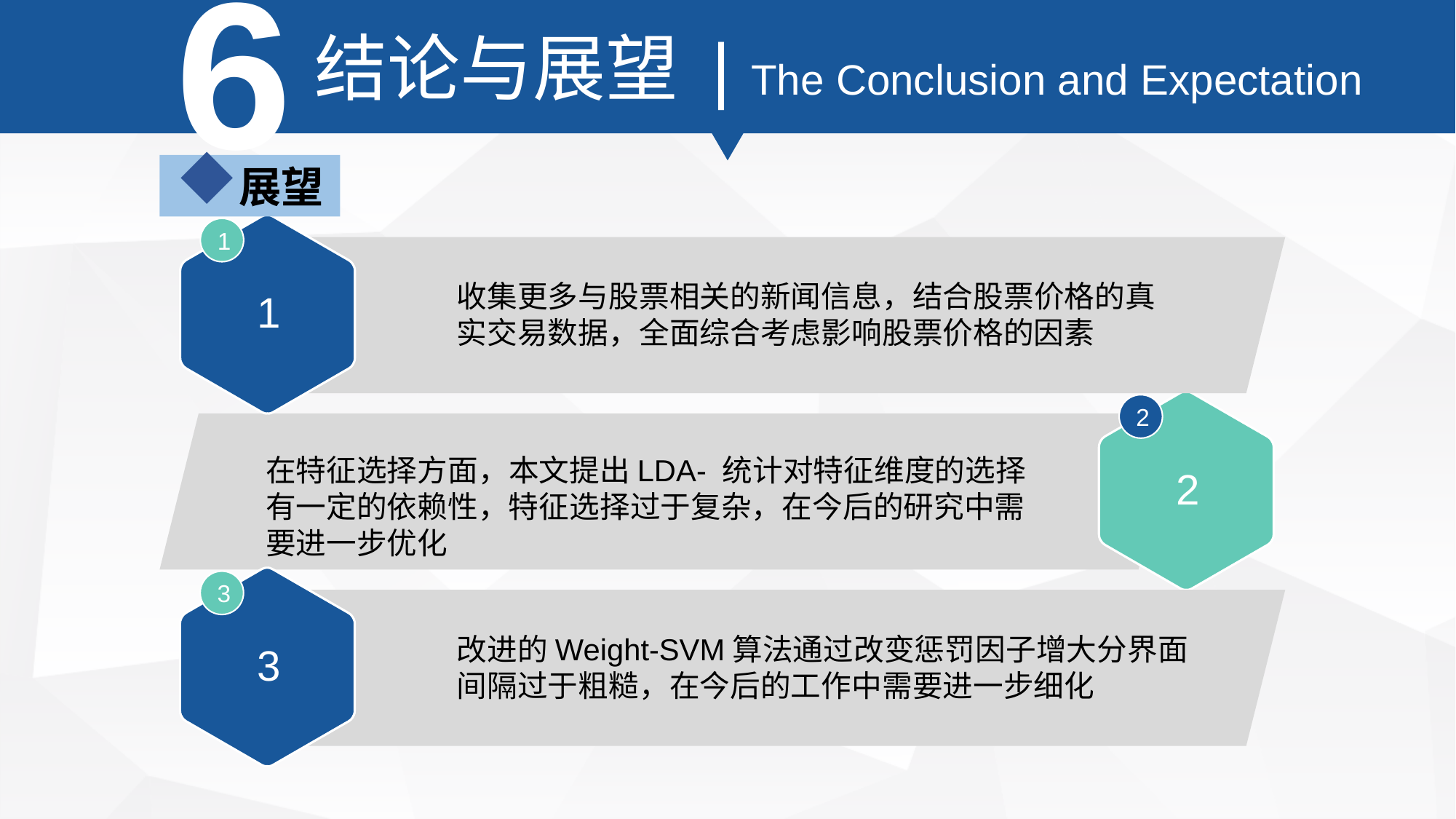

6

结论与展望 | The Conclusion and Expectation

展望
1

1

收集更多与股票相关的新闻信息，结合股票价格的真实交易数据，全面综合考虑影响股票价格的因素
2

2

在特征选择方面，本文提出LDA- 统计对特征维度的选择有一定的依赖性，特征选择过于复杂，在今后的研究中需要进一步优化
3

3

改进的Weight-SVM算法通过改变惩罚因子增大分界面间隔过于粗糙，在今后的工作中需要进一步细化